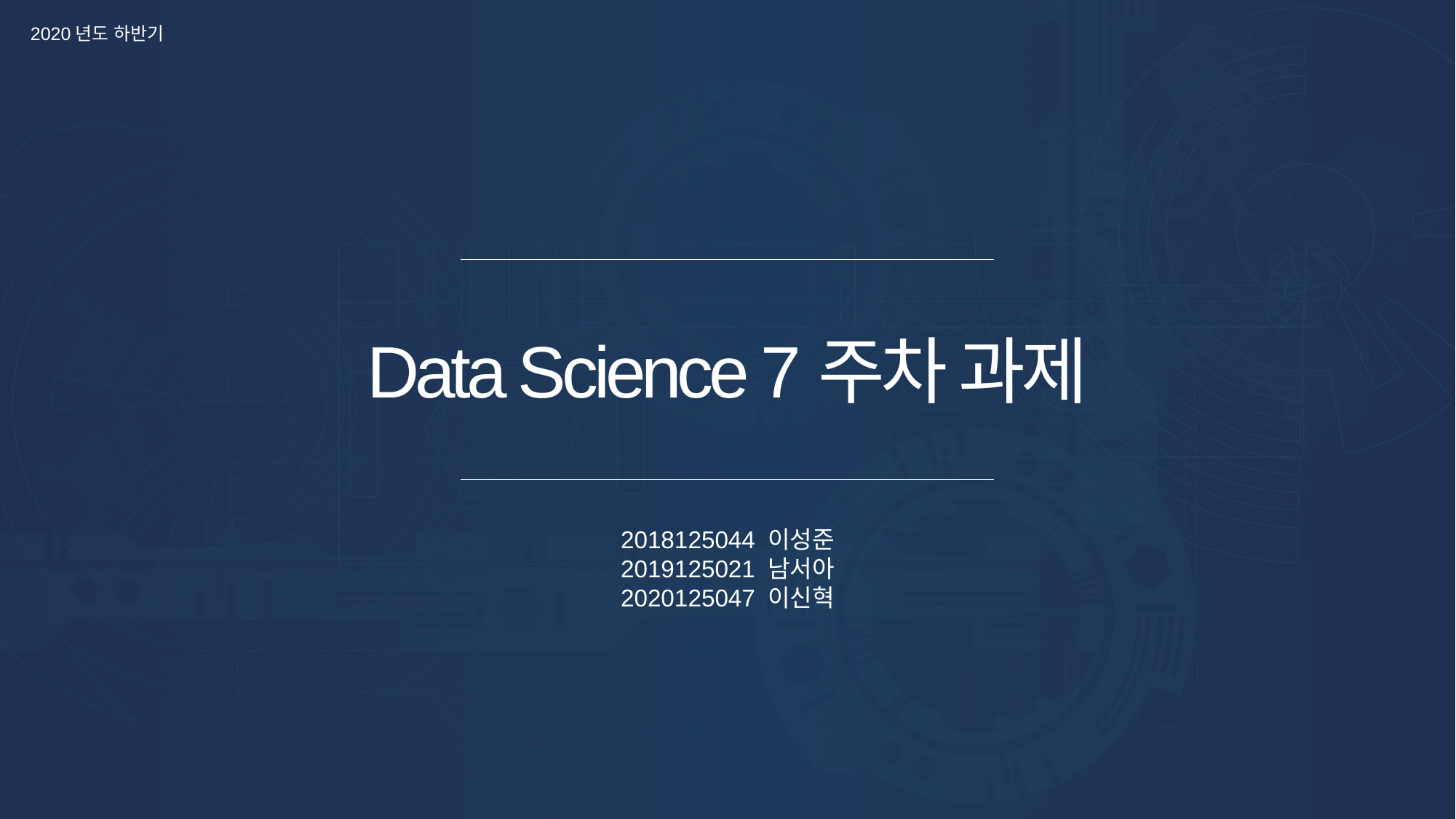

2020년도 하반기
Data Science 7주차 과제
2018125044 이성준
2019125021 남서아
2020125047 이신혁